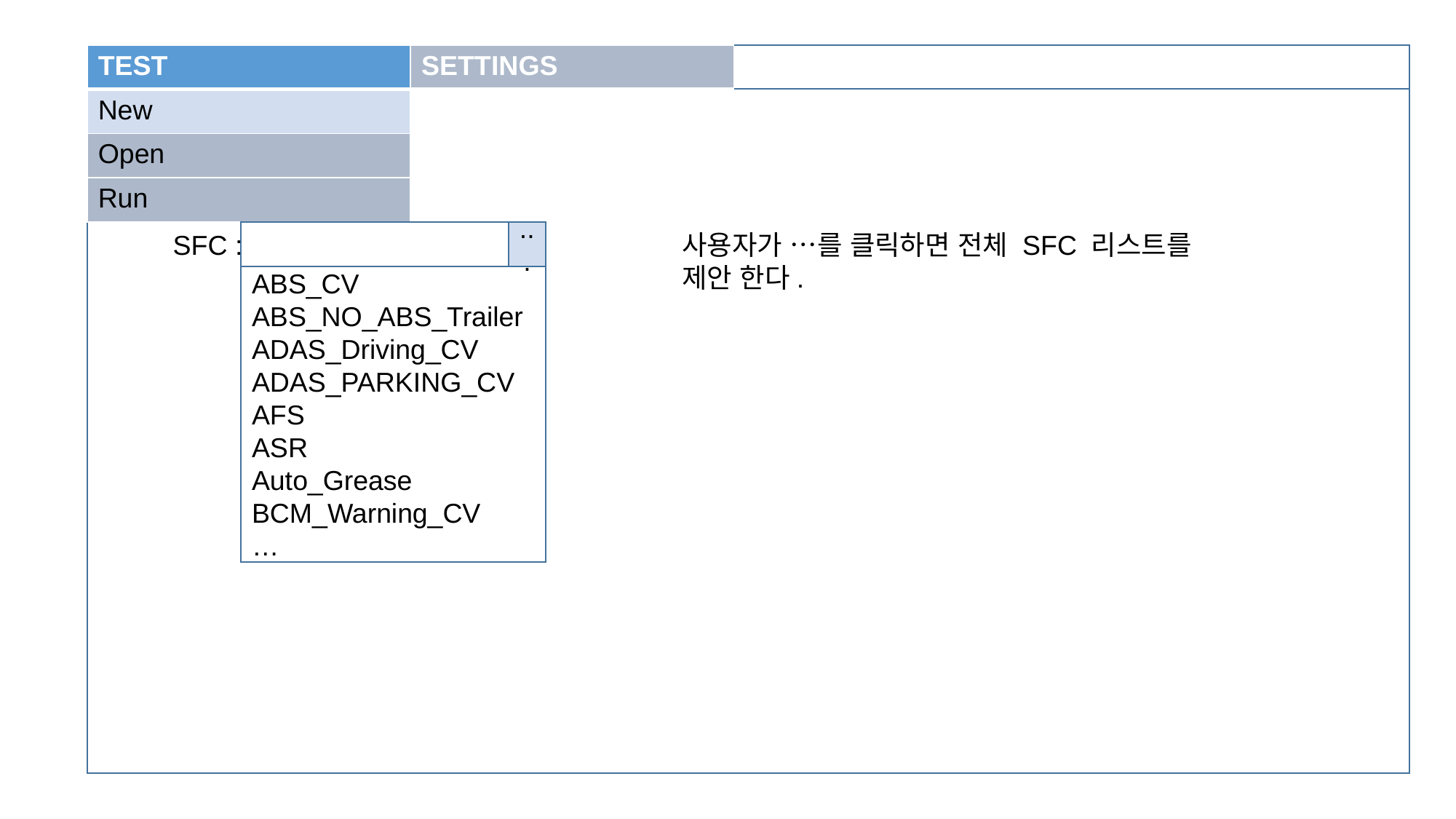

| TEST | SETTINGS |
| --- | --- |
| New |  |
| Open |  |
| Run |  |
SFC :

...
사용자가 …를 클릭하면 전체 SFC 리스트를
제안 한다.
ABS_CV
ABS_NO_ABS_Trailer
ADAS_Driving_CV
ADAS_PARKING_CV
AFS
ASR
Auto_Grease
BCM_Warning_CV
…